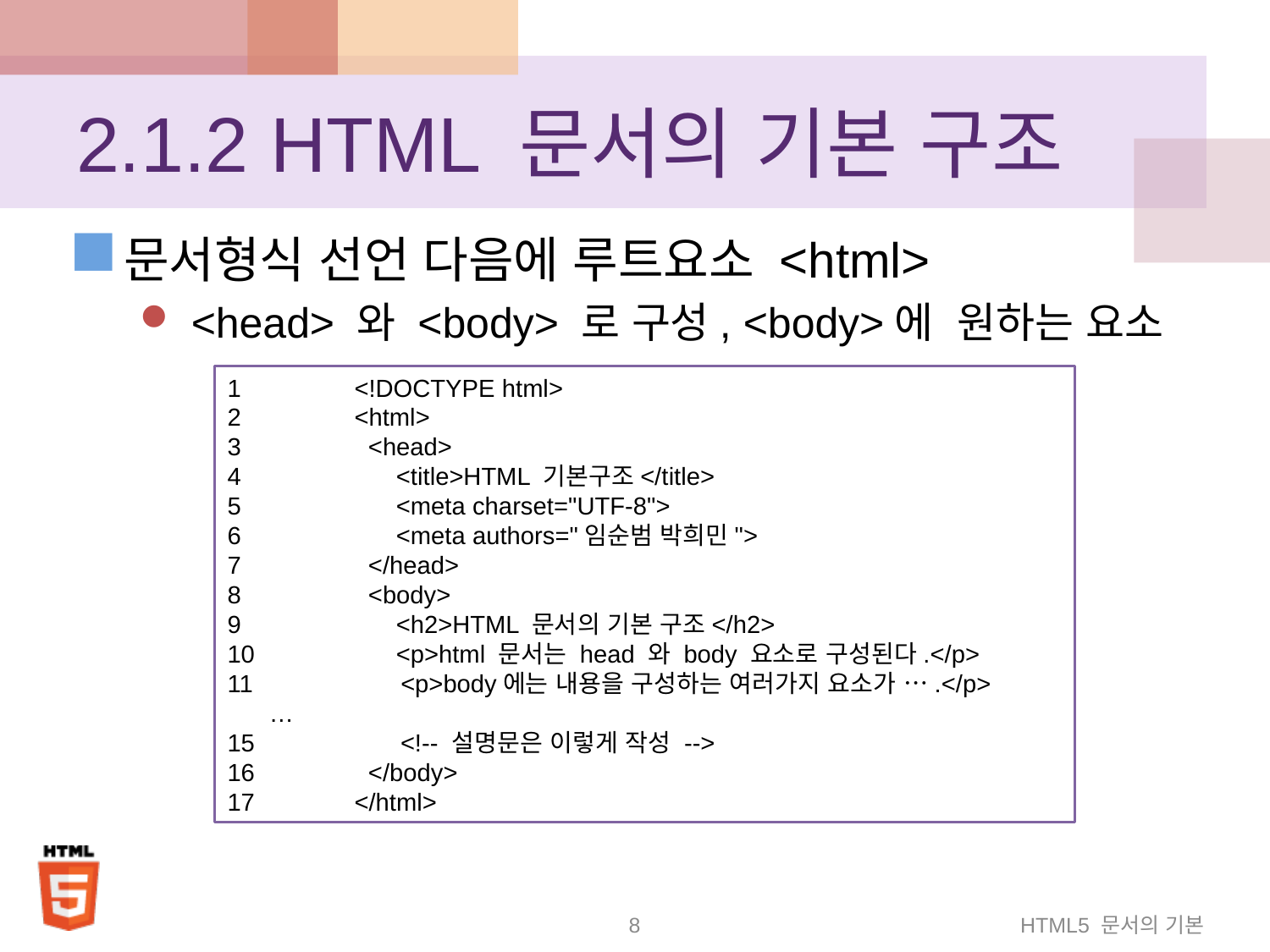

# 2.1.2 HTML 문서의 기본 구조
문서형식 선언 다음에 루트요소 <html>
 <head> 와 <body> 로 구성, <body>에  원하는 요소

1	<!DOCTYPE html>
2	<html>
3	  <head>
4	      <title>HTML 기본구조</title>
5	      <meta charset="UTF-8">
6	      <meta authors="임순범 박희민">
7	  </head>
8	  <body>
9	      <h2>HTML 문서의 기본 구조</h2>
10	      <p>html 문서는 head 와 body 요소로 구성된다.</p>
                  <p>body에는 내용을 구성하는 여러가지 요소가 ….</p>
      …
15	                  <!-- 설명문은 이렇게 작성 -->
16	  </body>
17	</html>
8
HTML5 문서의 기본